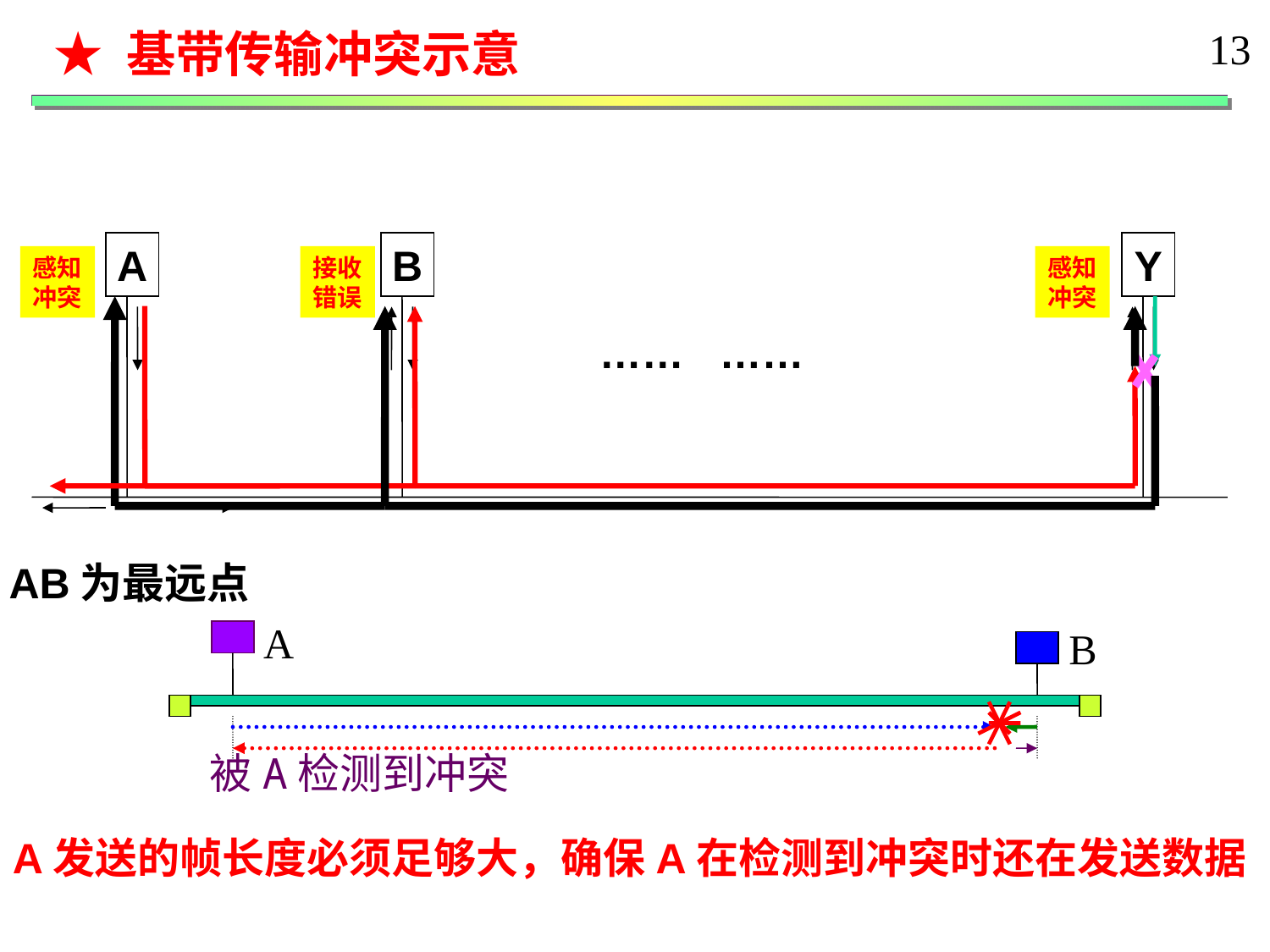

13
★ 基带传输冲突示意

A
B
Y

……   ……

感知
冲突
接收
错误
感知
冲突

AB为最远点
A
B

被A检测到冲突

A发送的帧长度必须足够大，确保A在检测到冲突时还在发送数据